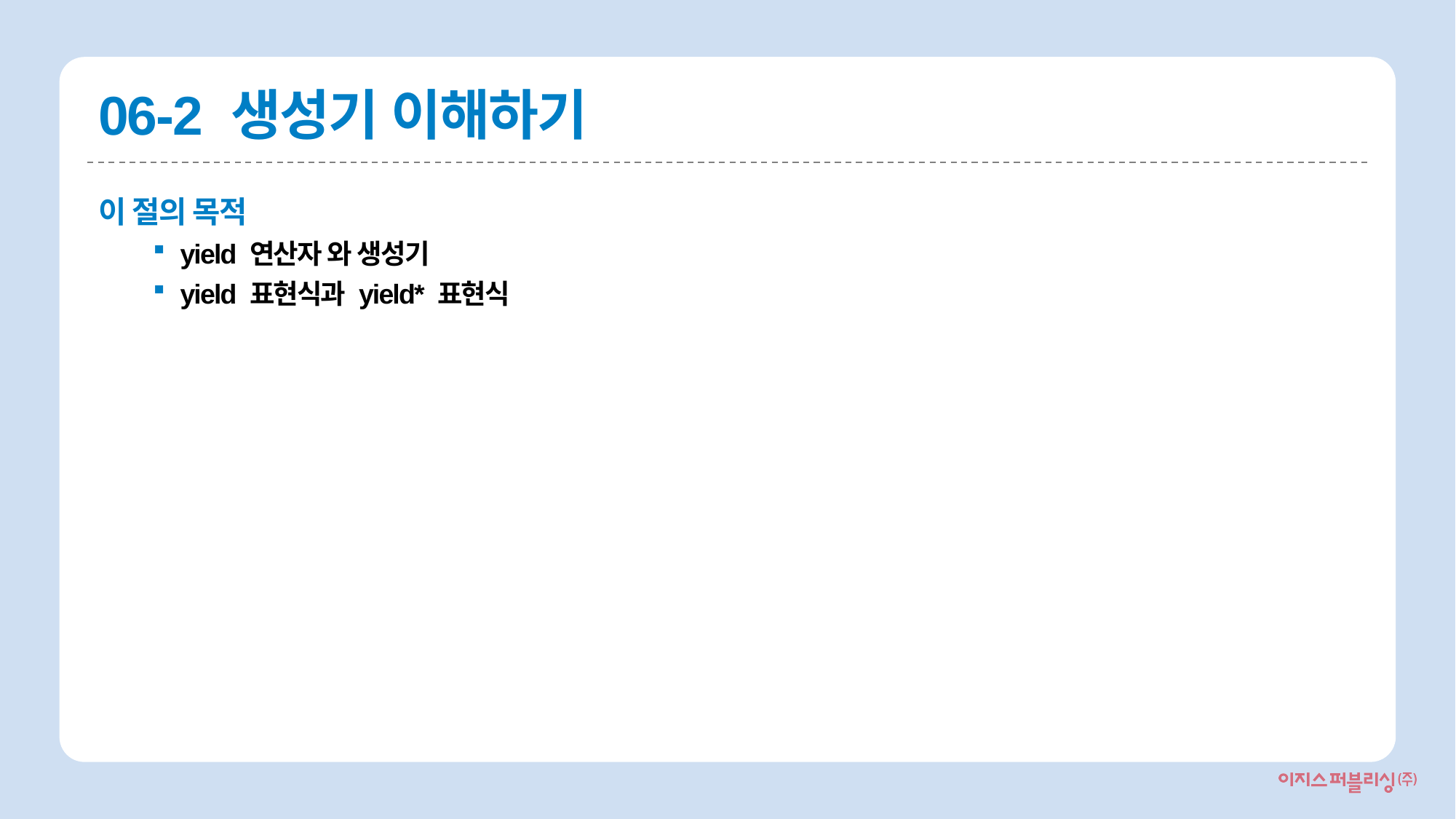

# 06-2 생성기 이해하기
이 절의 목적
yield 연산자 와 생성기
yield 표현식과 yield* 표현식